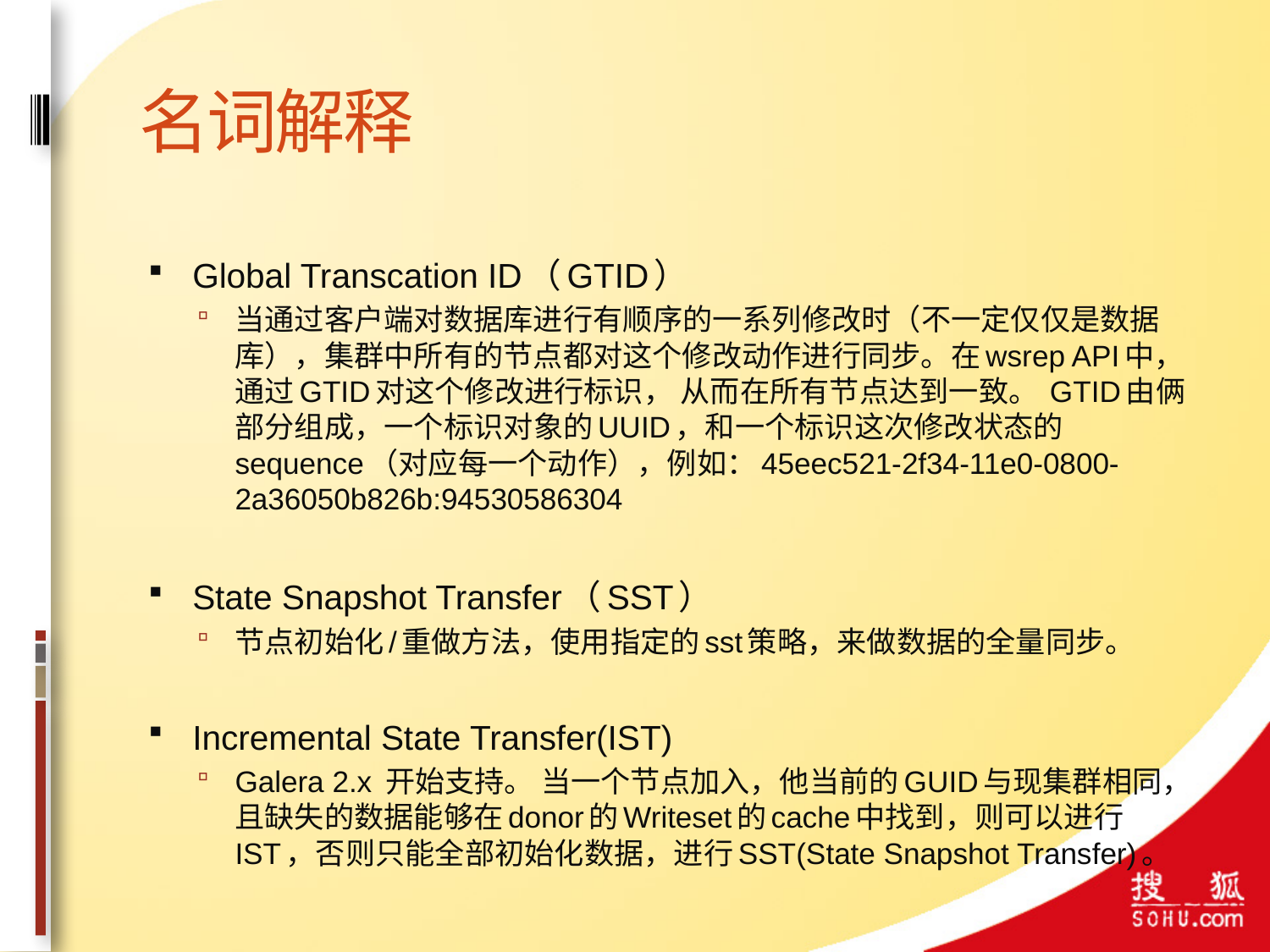

# 名词解释
Global Transcation ID（GTID）
当通过客户端对数据库进行有顺序的一系列修改时（不一定仅仅是数据库），集群中所有的节点都对这个修改动作进行同步。在wsrep API中，通过GTID对这个修改进行标识， 从而在所有节点达到一致。 GTID由俩部分组成，一个标识对象的UUID，和一个标识这次修改状态的sequence（对应每一个动作），例如：45eec521-2f34-11e0-0800-2a36050b826b:94530586304

State Snapshot Transfer（SST）
节点初始化/重做方法，使用指定的sst策略，来做数据的全量同步。

Incremental State Transfer(IST)
Galera 2.x 开始支持。 当一个节点加入，他当前的GUID与现集群相同，且缺失的数据能够在donor的Writeset的cache中找到，则可以进行IST，否则只能全部初始化数据，进行SST(State Snapshot Transfer)。